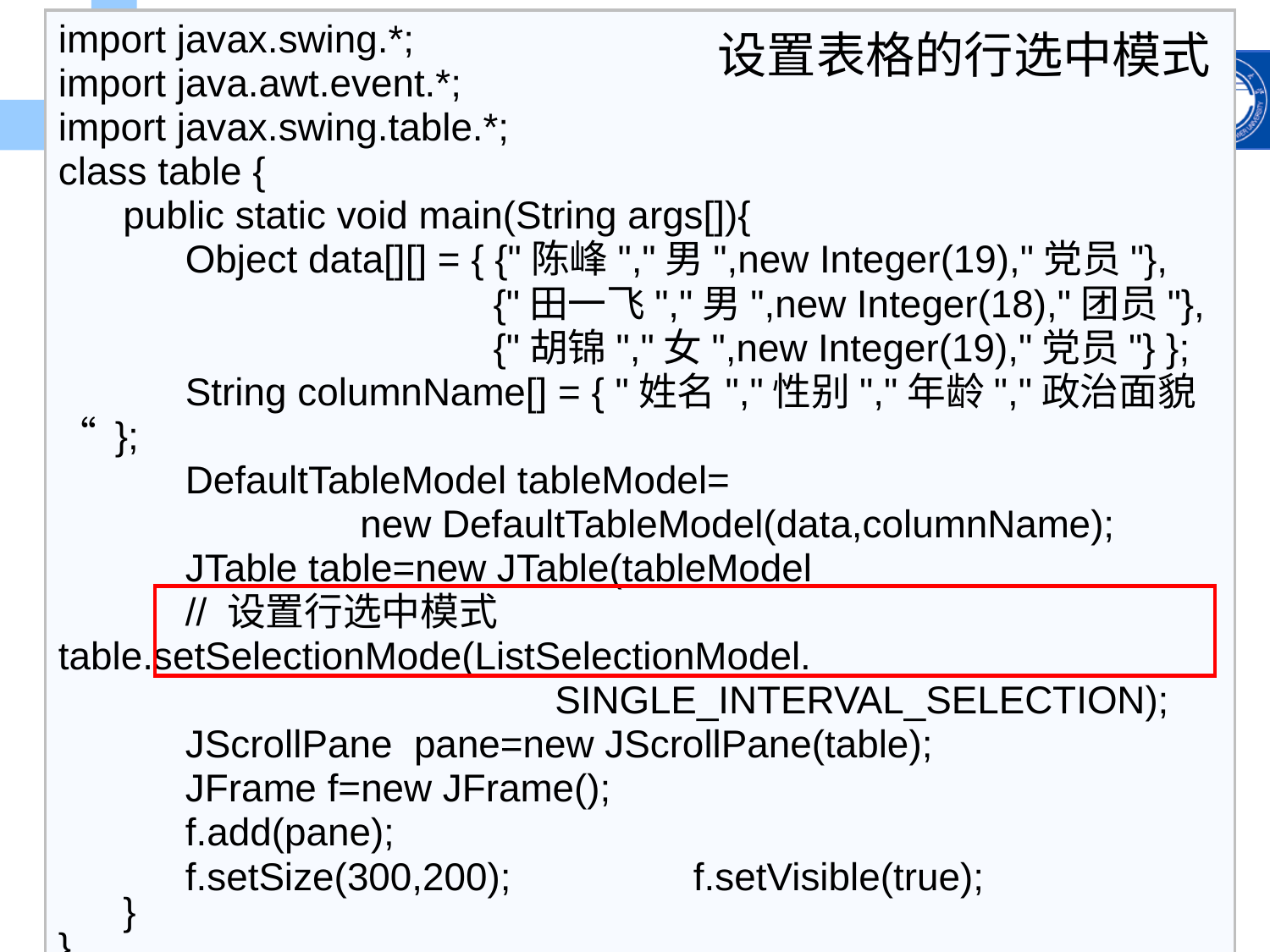

# 设置表格的行选中模式
import javax.swing.*;
import java.awt.event.*;
import javax.swing.table.*;
class table {
      public static void main(String args[]){
	Object data[][] = { {"陈峰","男",new Integer(19),"党员"},
			     {"田一飞","男",new Integer(18),"团员"},
			     {"胡锦","女",new Integer(19),"党员"} };
	String columnName[] = { "姓名","性别","年龄","政治面貌“ };
	DefaultTableModel tableModel=
                            new DefaultTableModel(data,columnName);
	JTable table=new JTable(tableModel
	// 设置行选中模式 	table.setSelectionMode(ListSelectionModel.
                                              SINGLE_INTERVAL_SELECTION);
	JScrollPane  pane=new JScrollPane(table);
	JFrame f=new JFrame();
	f.add(pane);
	f.setSize(300,200);		f.setVisible(true);
      }
}